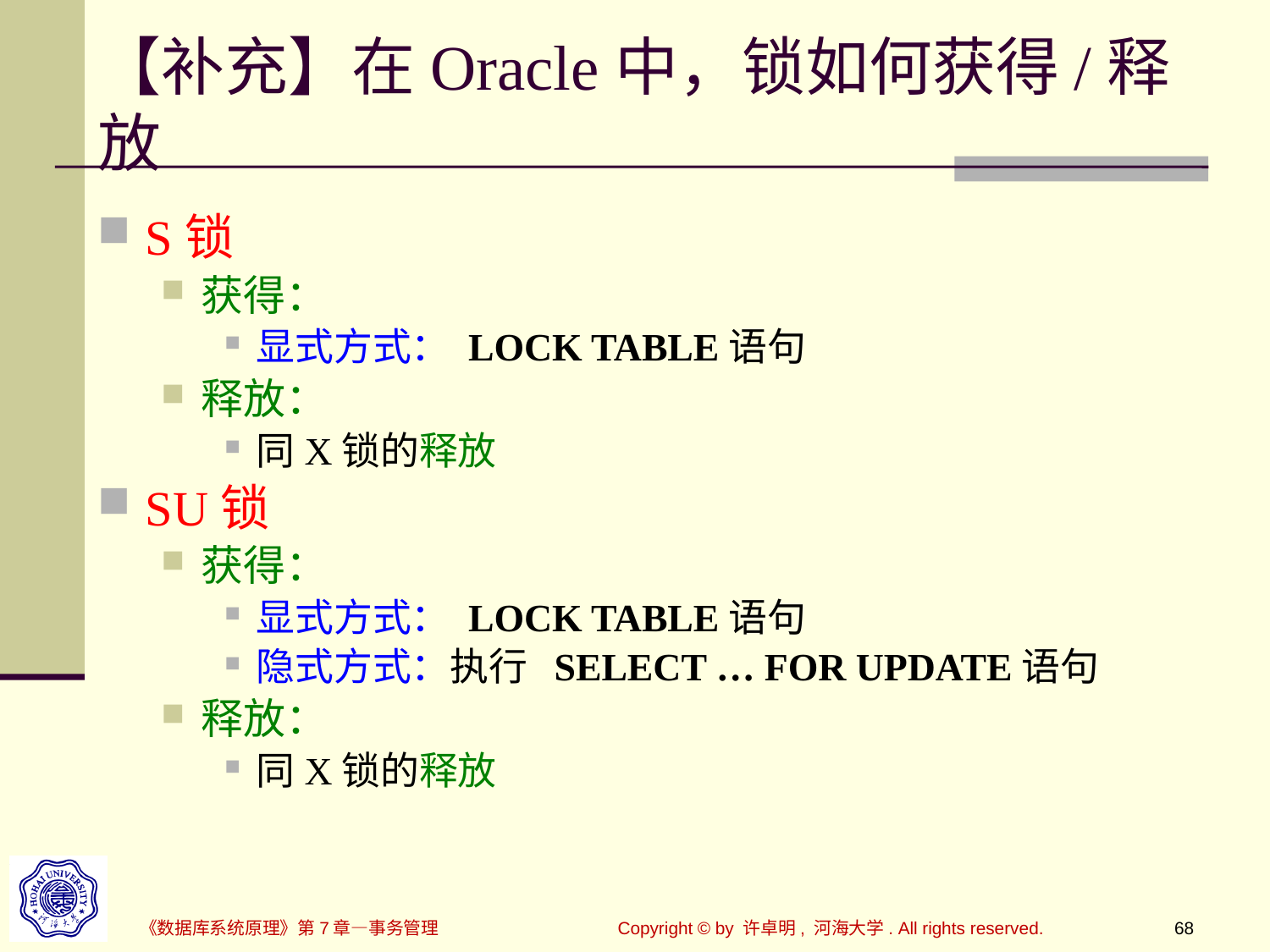

# 【补充】在Oracle中，锁如何获得/释放
S锁
获得：
显式方式： LOCK TABLE语句
释放：
同X锁的释放
SU锁
获得：
显式方式： LOCK TABLE语句
隐式方式：执行  SELECT … FOR UPDATE语句
释放：
同X锁的释放
《数据库系统原理》第7章—事务管理
Copyright © by 许卓明, 河海大学. All rights reserved.
68